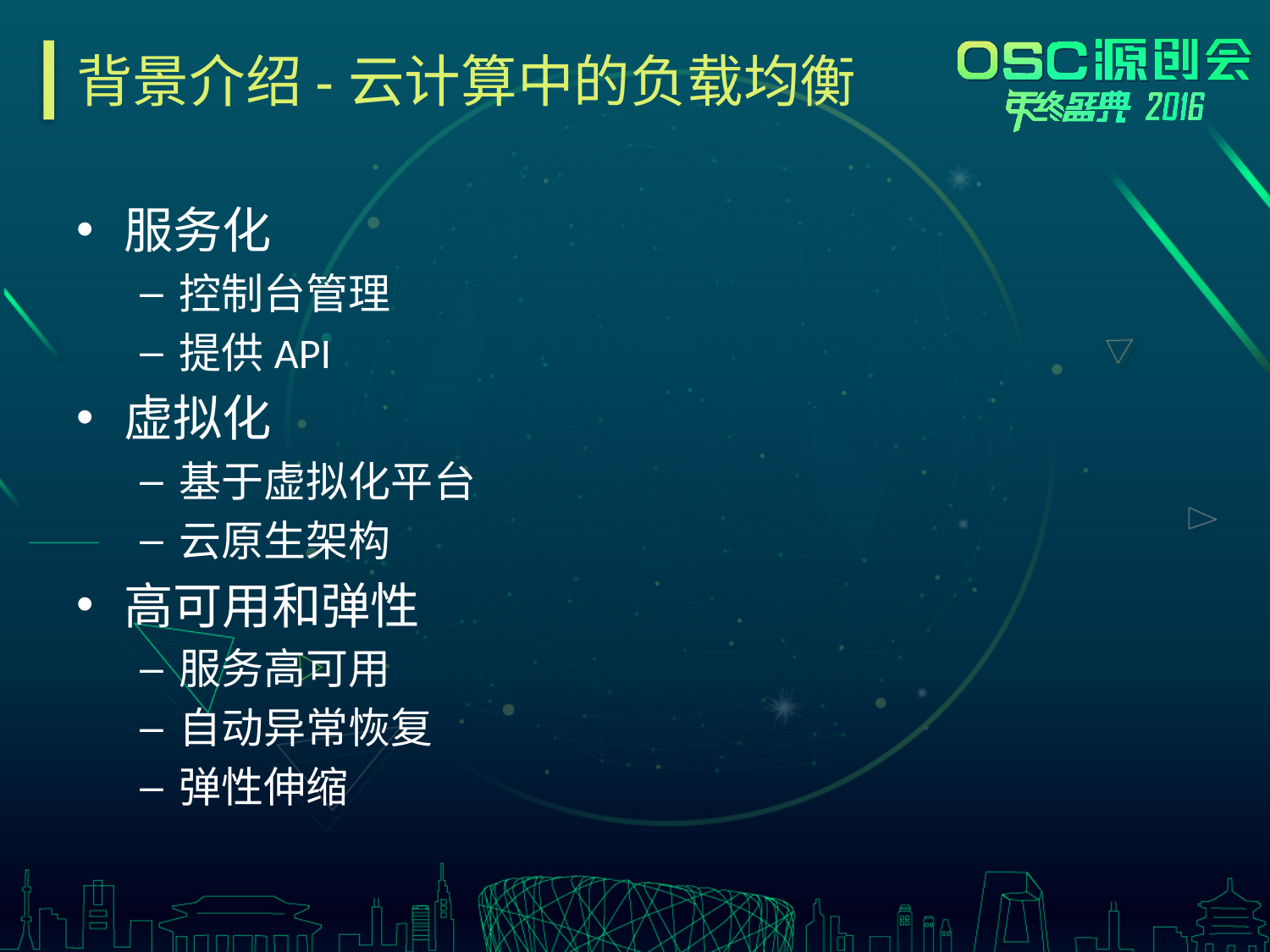

# 背景介绍-云计算中的负载均衡
服务化
控制台管理
提供API
虚拟化
基于虚拟化平台
云原生架构
高可用和弹性
服务高可用
自动异常恢复
弹性伸缩